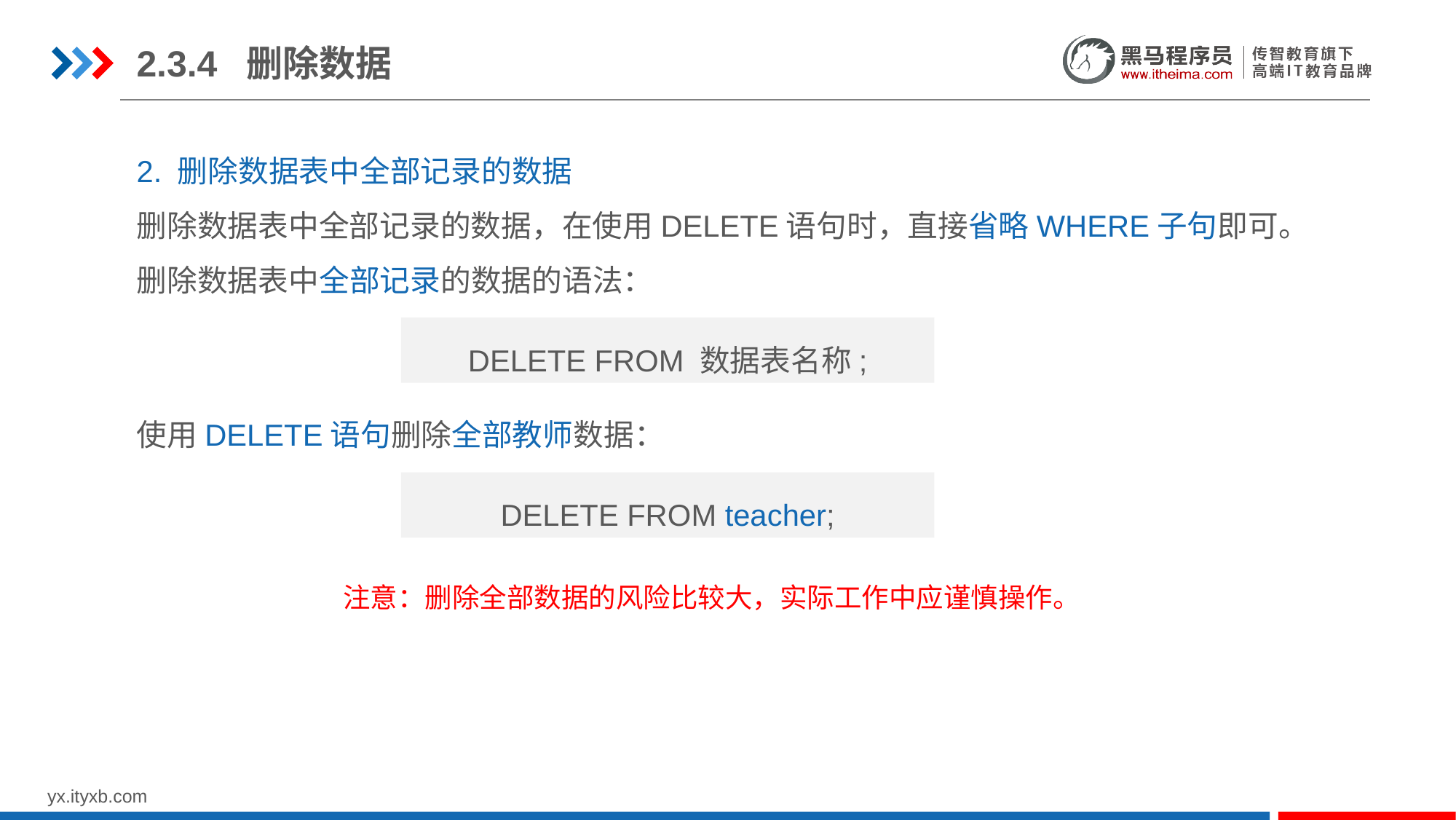

2.3.4  删除数据
2. 删除数据表中全部记录的数据
删除数据表中全部记录的数据，在使用DELETE语句时，直接省略WHERE子句即可。
删除数据表中全部记录的数据的语法：
DELETE FROM 数据表名称;
使用DELETE语句删除全部教师数据：
DELETE FROM teacher;
注意：删除全部数据的风险比较大，实际工作中应谨慎操作。